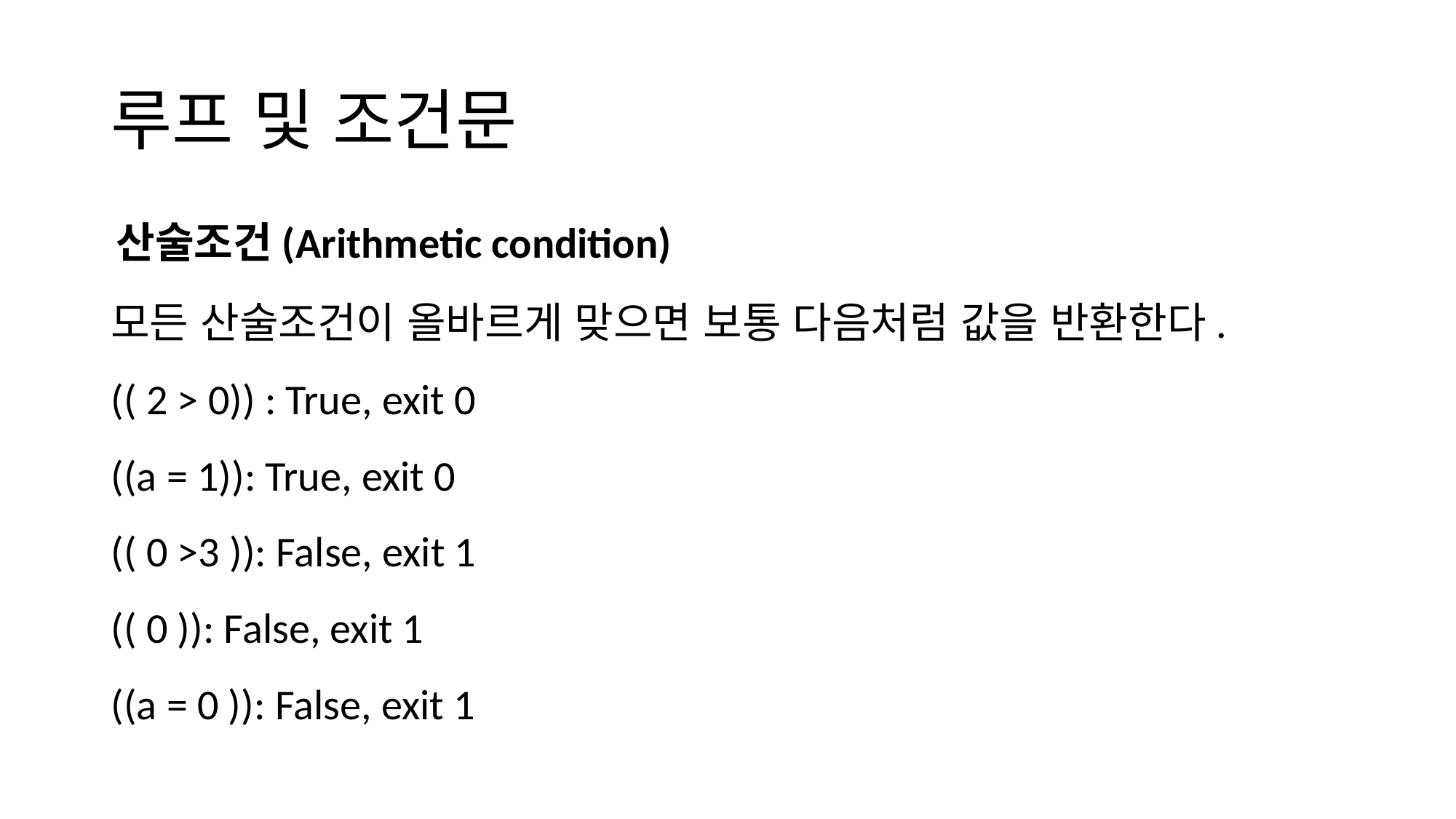

# 루프 및 조건문
산술조건(Arithmetic condition)
모든 산술조건이 올바르게 맞으면 보통 다음처럼 값을 반환한다.
(( 2 > 0)) : True, exit 0
((a = 1)): True, exit 0
(( 0 >3 )): False, exit 1
(( 0 )): False, exit 1
((a = 0 )): False, exit 1